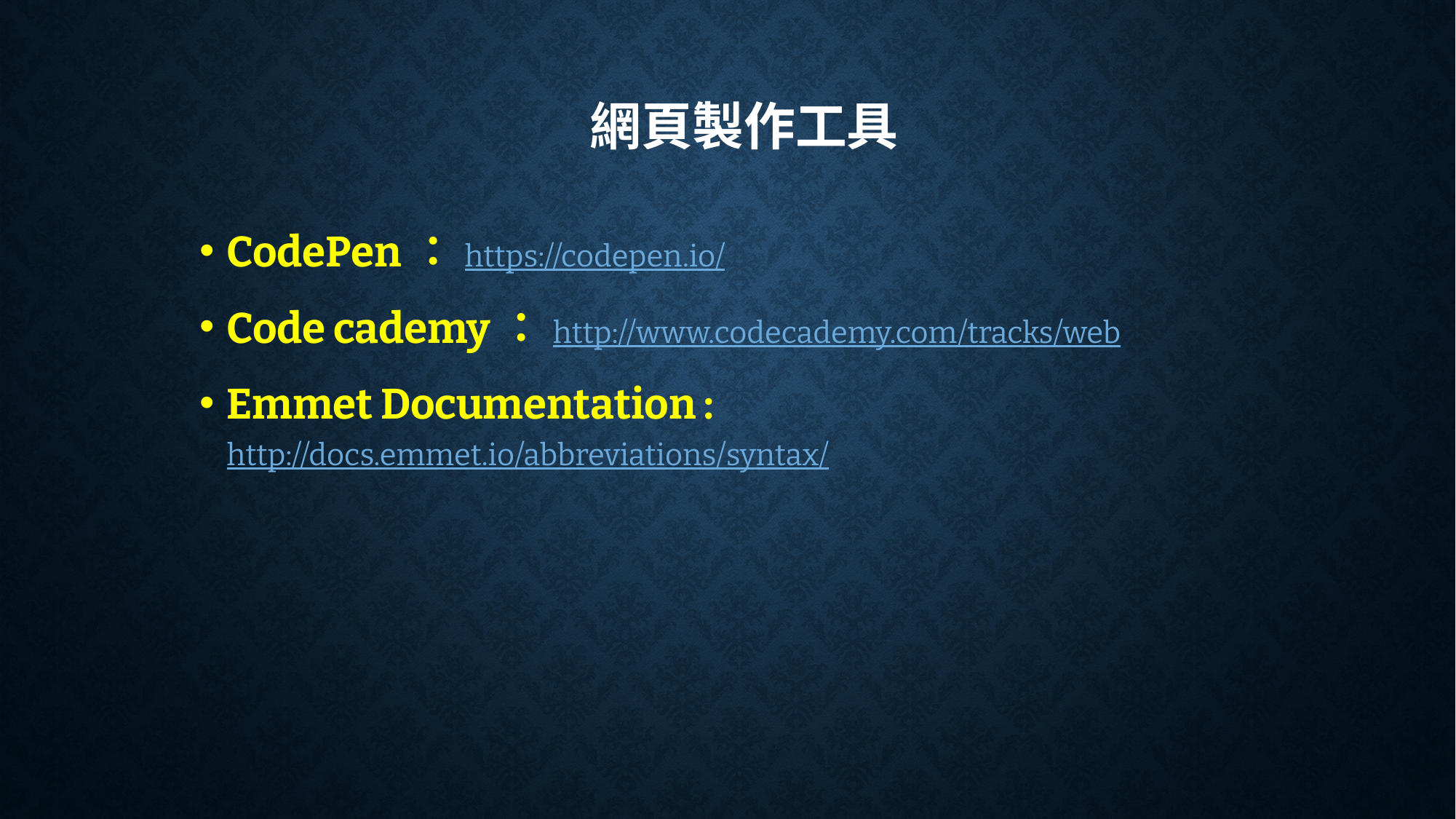

# 網頁製作工具
CodePen：https://codepen.io/
Code cademy：http://www.codecademy.com/tracks/web
Emmet Documentation : http://docs.emmet.io/abbreviations/syntax/